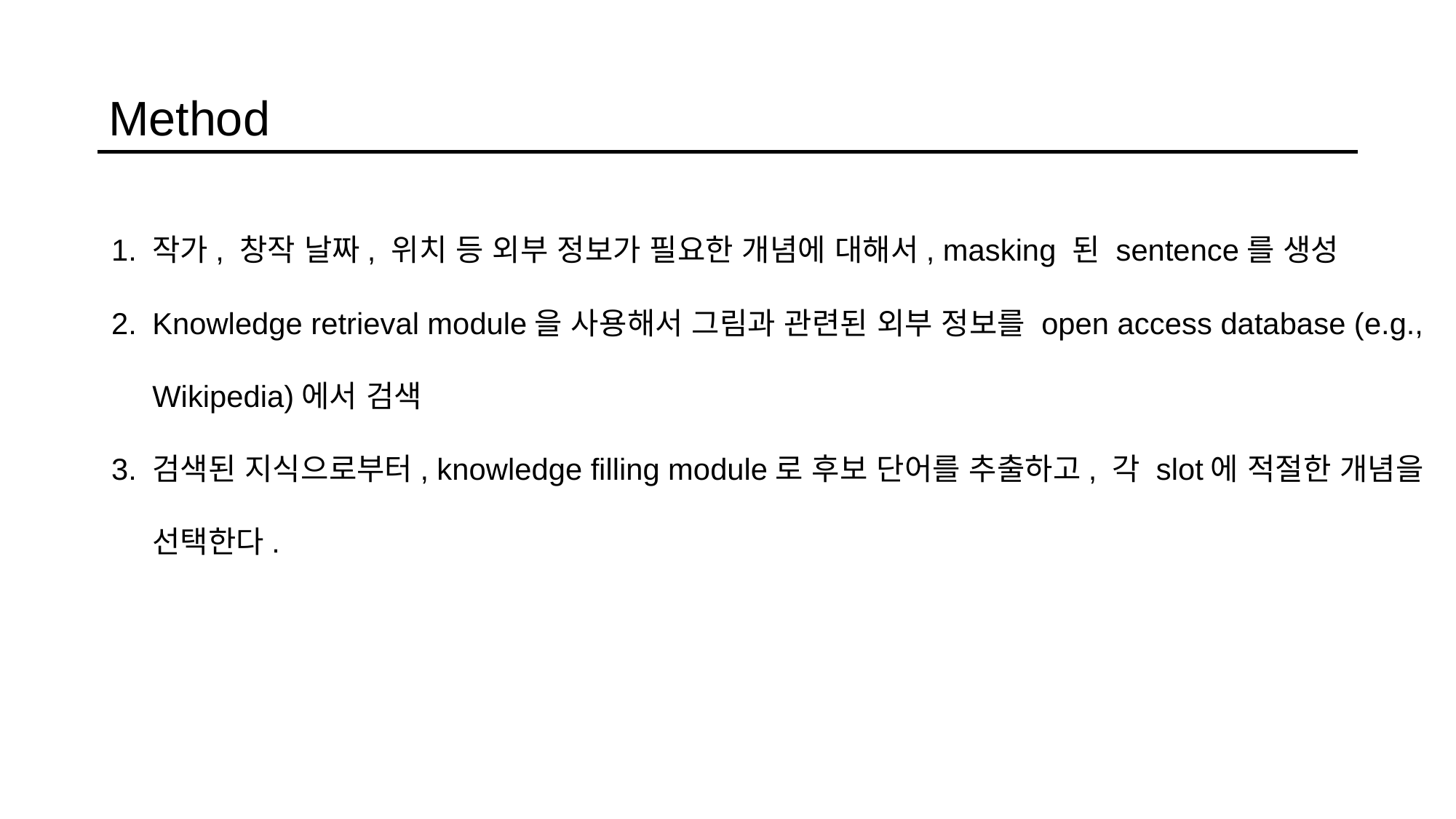

Method
작가, 창작 날짜, 위치 등 외부 정보가 필요한 개념에 대해서, masking 된 sentence를 생성
Knowledge retrieval module을 사용해서 그림과 관련된 외부 정보를 open access database (e.g., Wikipedia)에서 검색
검색된 지식으로부터, knowledge filling module로 후보 단어를 추출하고, 각 slot에 적절한 개념을 선택한다.